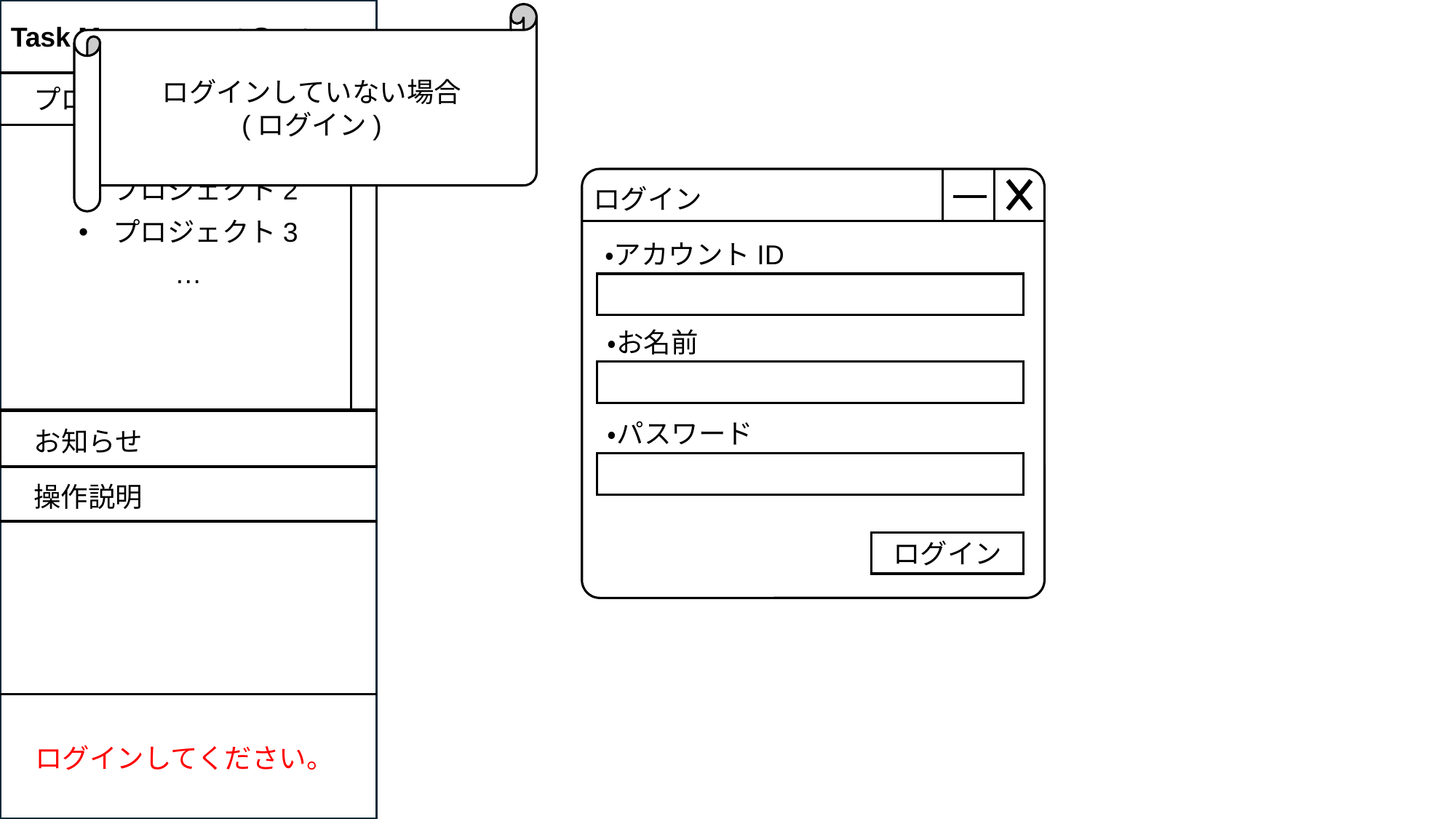

ログインしていない場合
(ログイン)
Task Management System
プロジェクト
プロジェクト1

プロジェクト2

ログイン
プロジェクト3
・アカウントID
…

・お名前

・パスワード
お知らせ

操作説明
ログイン
ログインしてください。